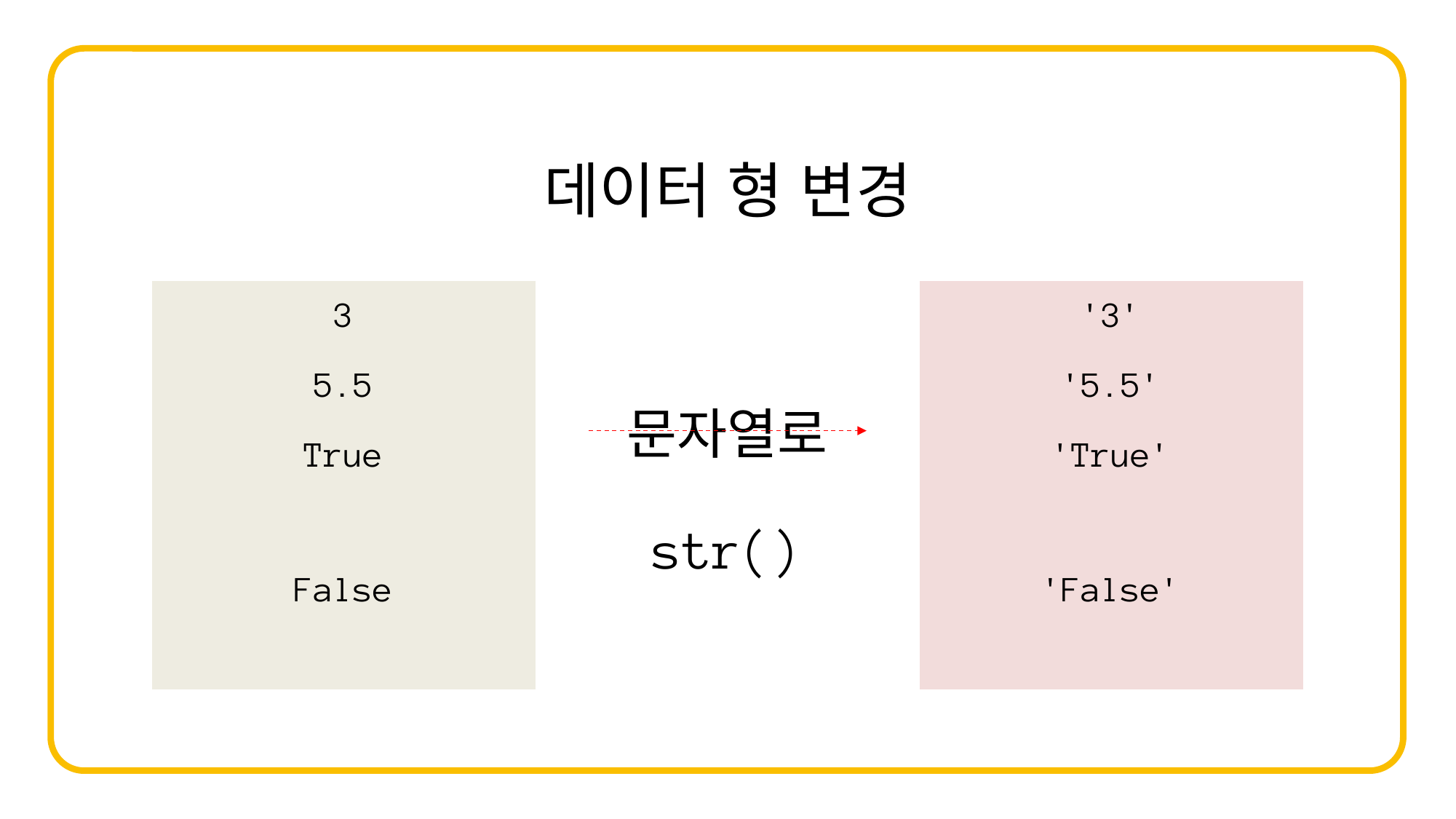

데이터 형 변경
| 3 | 문자열로 str() | '3' |
| --- | --- | --- |
| 5.5 |  | '5.5' |
| True |  | 'True' |
| False |  | 'False' |